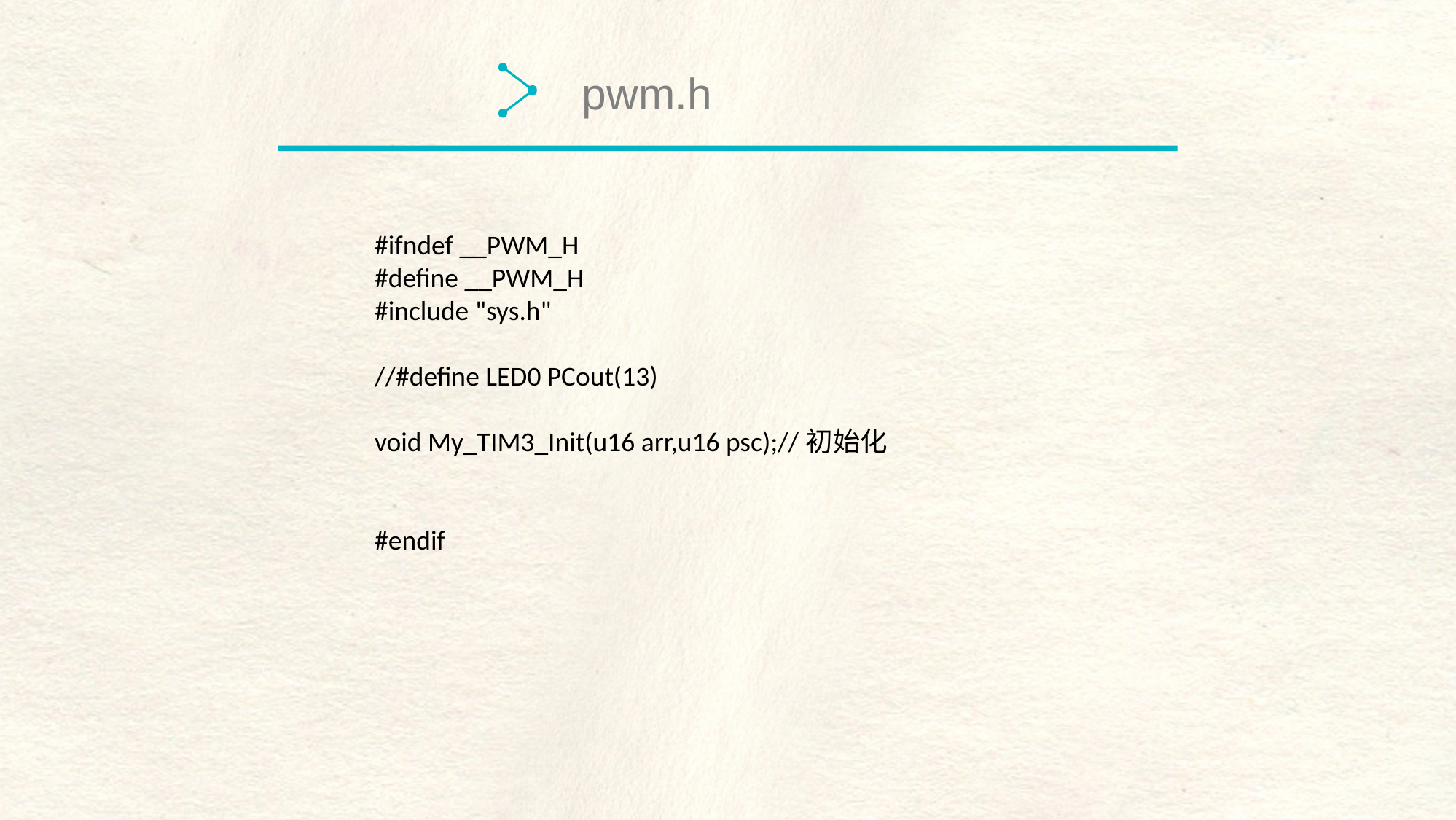

pwm.h

#ifndef __PWM_H
#define __PWM_H
#include "sys.h"

//#define LED0 PCout(13)

void My_TIM3_Init(u16 arr,u16 psc);//初始化

#endif